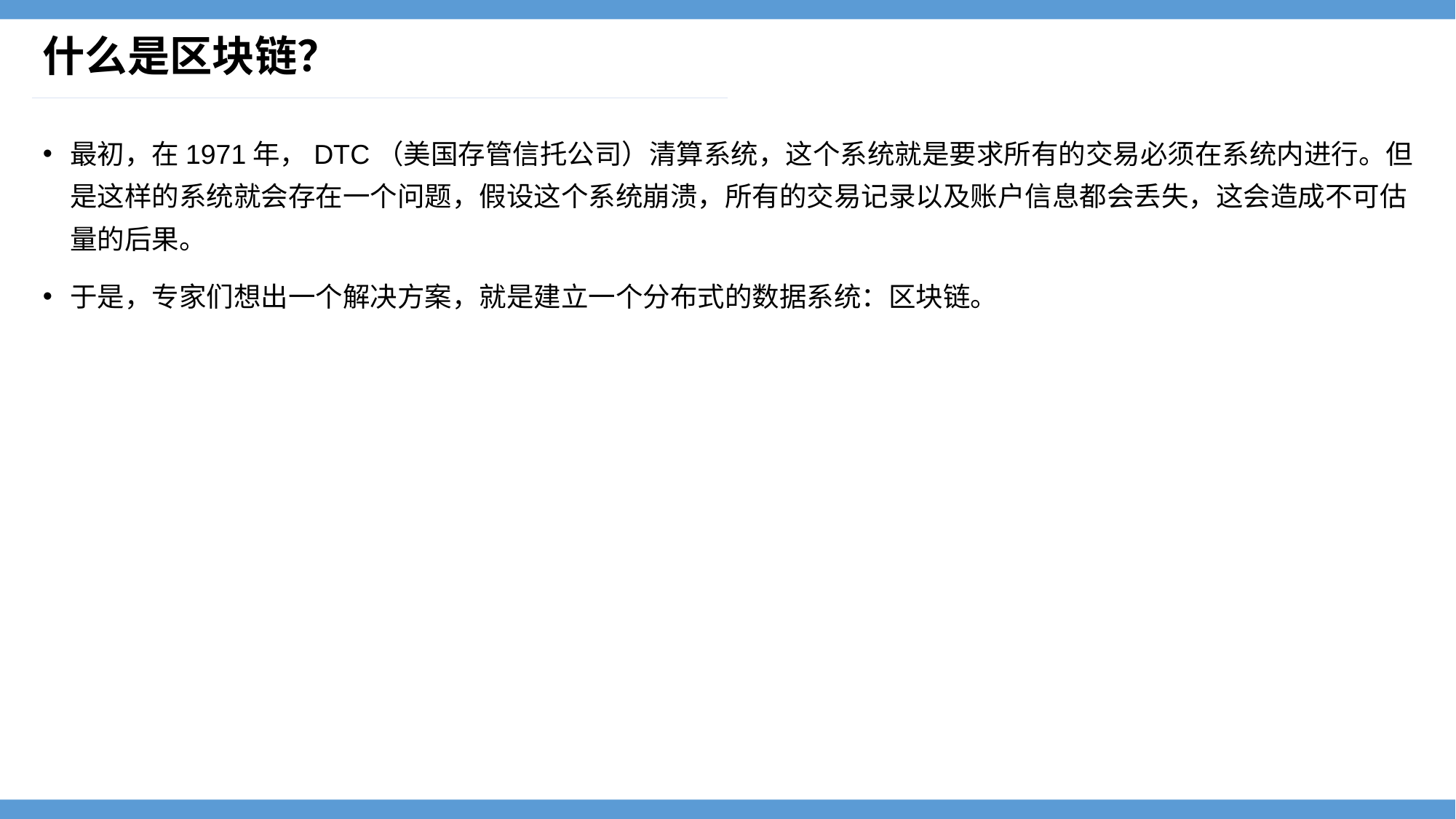

# 什么是区块链？
最初，在1971年，DTC（美国存管信托公司）清算系统，这个系统就是要求所有的交易必须在系统内进行。但是这样的系统就会存在一个问题，假设这个系统崩溃，所有的交易记录以及账户信息都会丢失，这会造成不可估量的后果。
于是，专家们想出一个解决方案，就是建立一个分布式的数据系统：区块链。